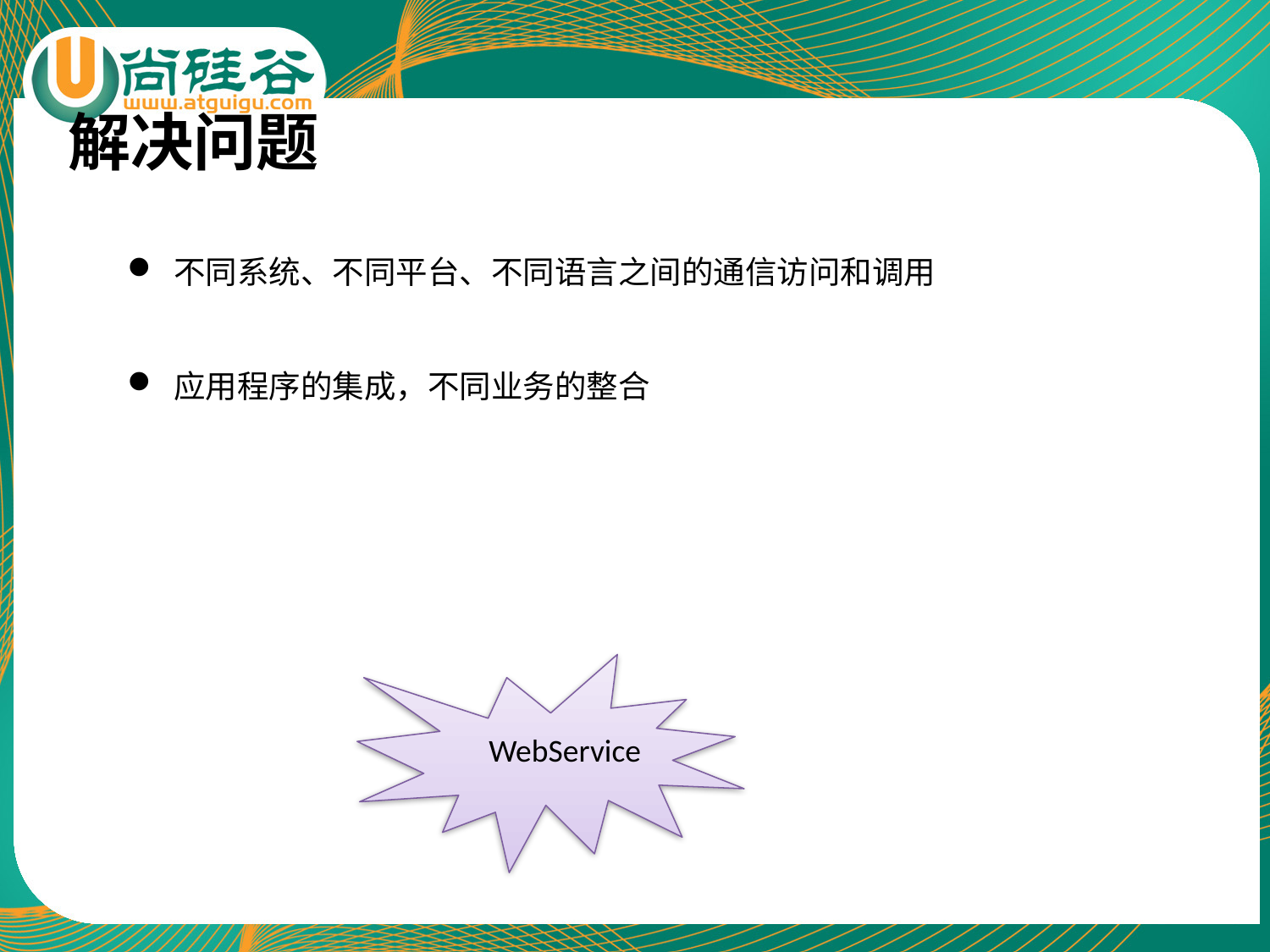

# 解决问题
 不同系统、不同平台、不同语言之间的通信访问和调用

 应用程序的集成，不同业务的整合

WebService